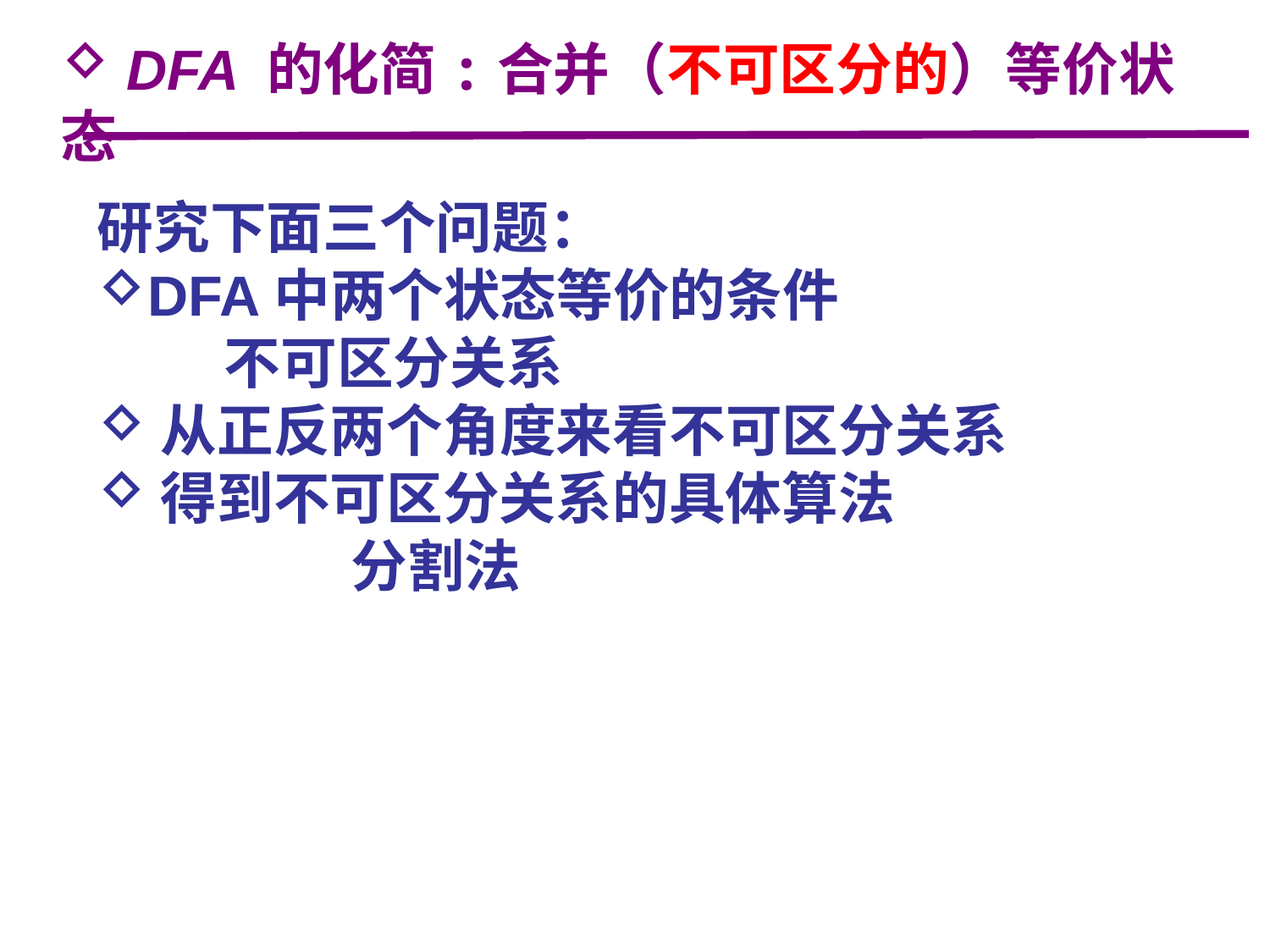

DFA 的化简:合并（不可区分的）等价状态
研究下面三个问题：
DFA中两个状态等价的条件
	不可区分关系
从正反两个角度来看不可区分关系
得到不可区分关系的具体算法
		分割法